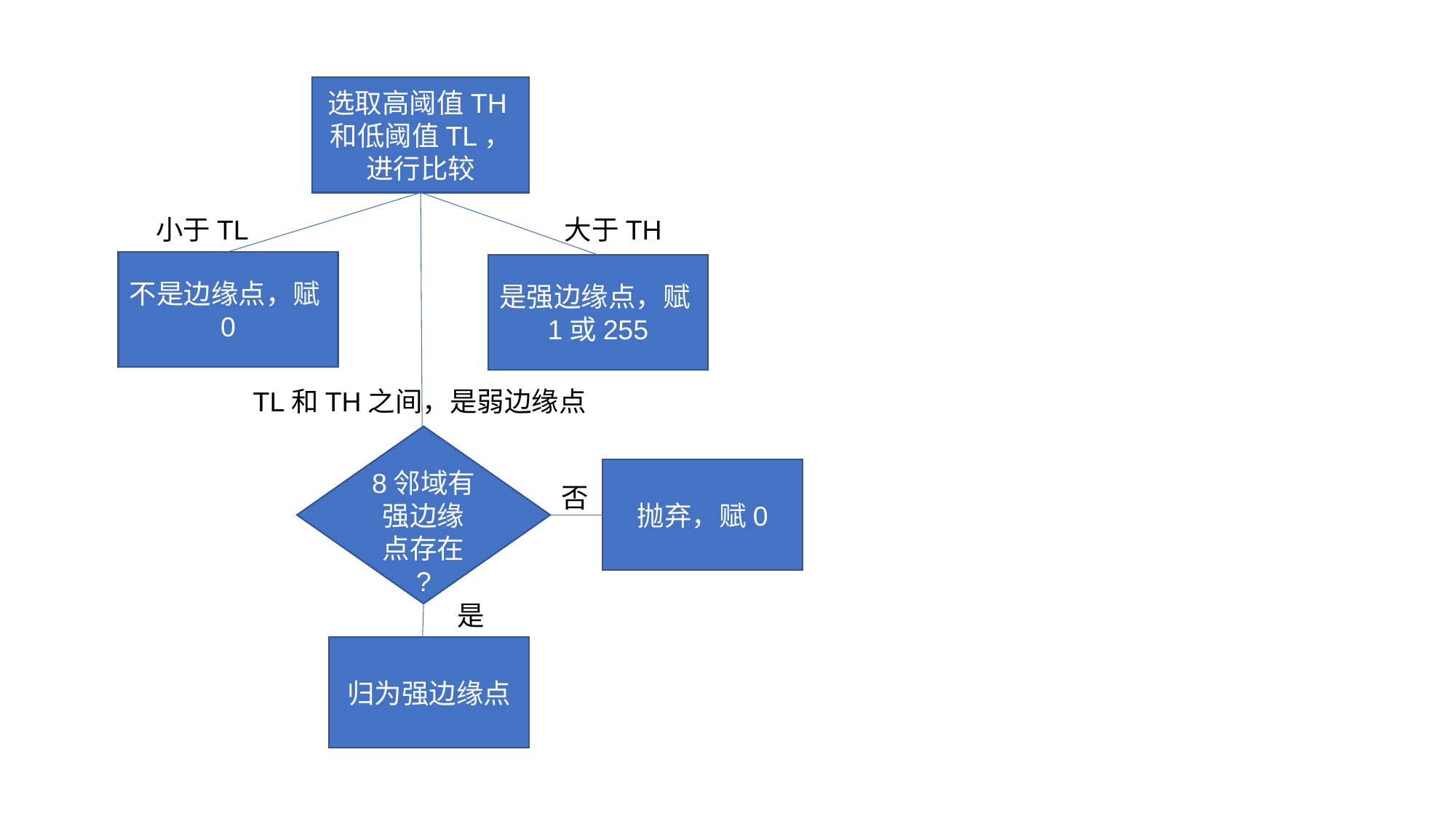

选取高阈值TH和低阈值TL，进行比较
小于TL
大于TH
不是边缘点，赋0
是强边缘点，赋1或255
TL和TH之间，是弱边缘点

8邻域有强边缘点存在
?
抛弃，赋0
否
是
归为强边缘点